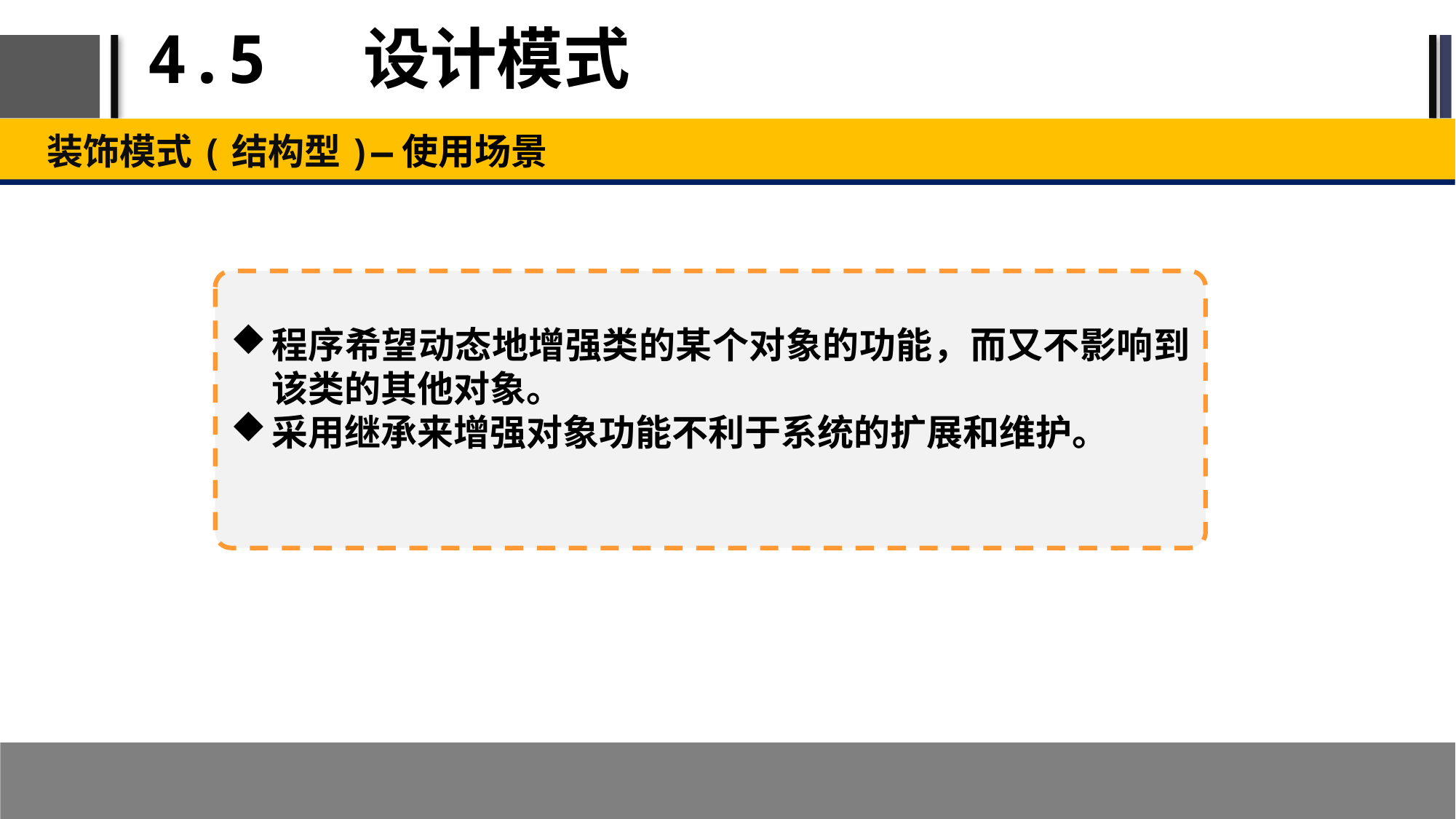

# 4.5  设计模式
装饰模式(结构型)—使用场景

程序希望动态地增强类的某个对象的功能，而又不影响到该类的其他对象。
采用继承来增强对象功能不利于系统的扩展和维护。